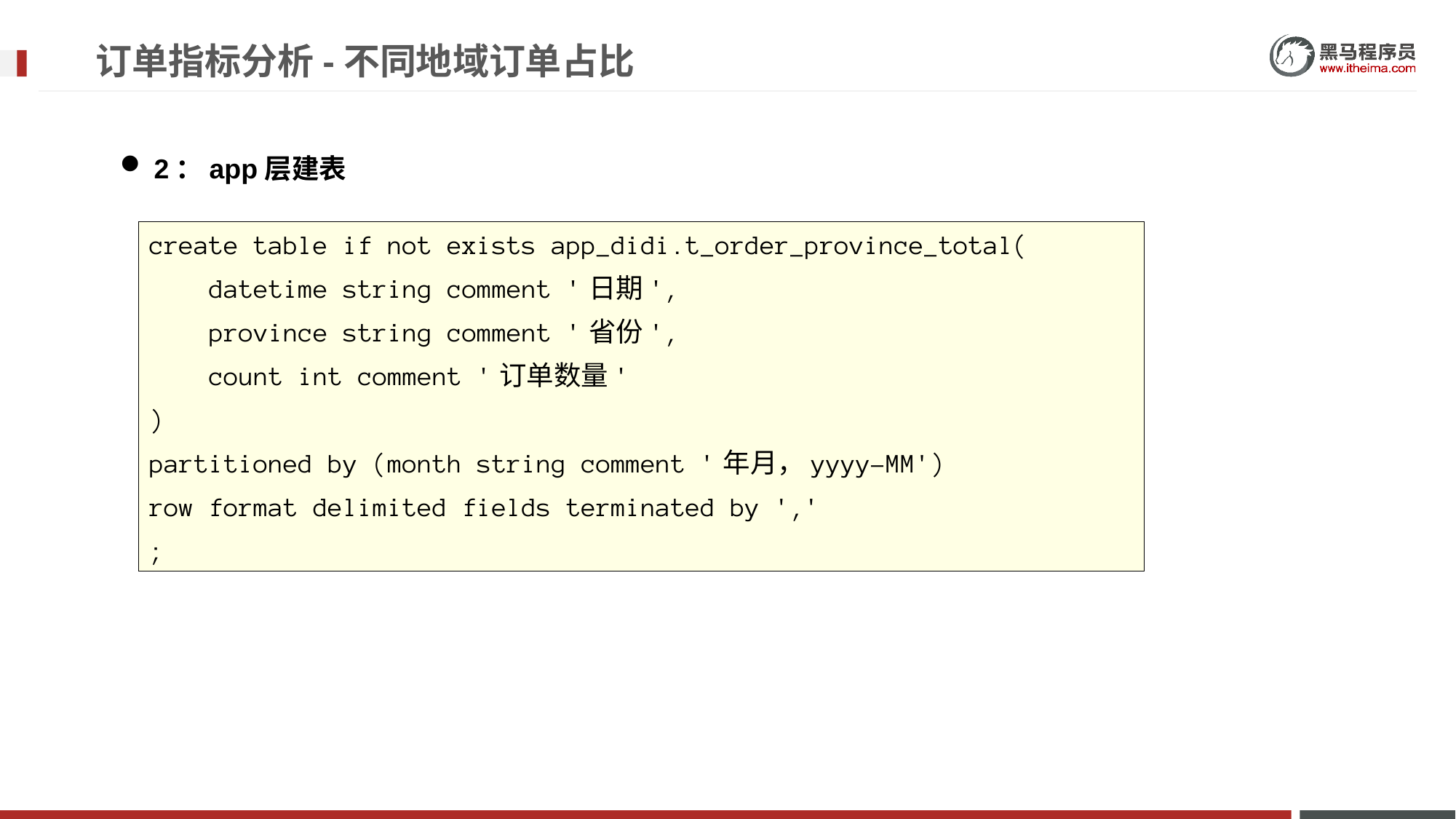

# 订单指标分析-不同地域订单占比
2：app层建表

create table if not exists app_didi.t_order_province_total(
    datetime string comment '日期',
    province string comment '省份',
    count int comment '订单数量'
)
partitioned by (month string comment '年月，yyyy-MM')
row format delimited fields terminated by ','
;